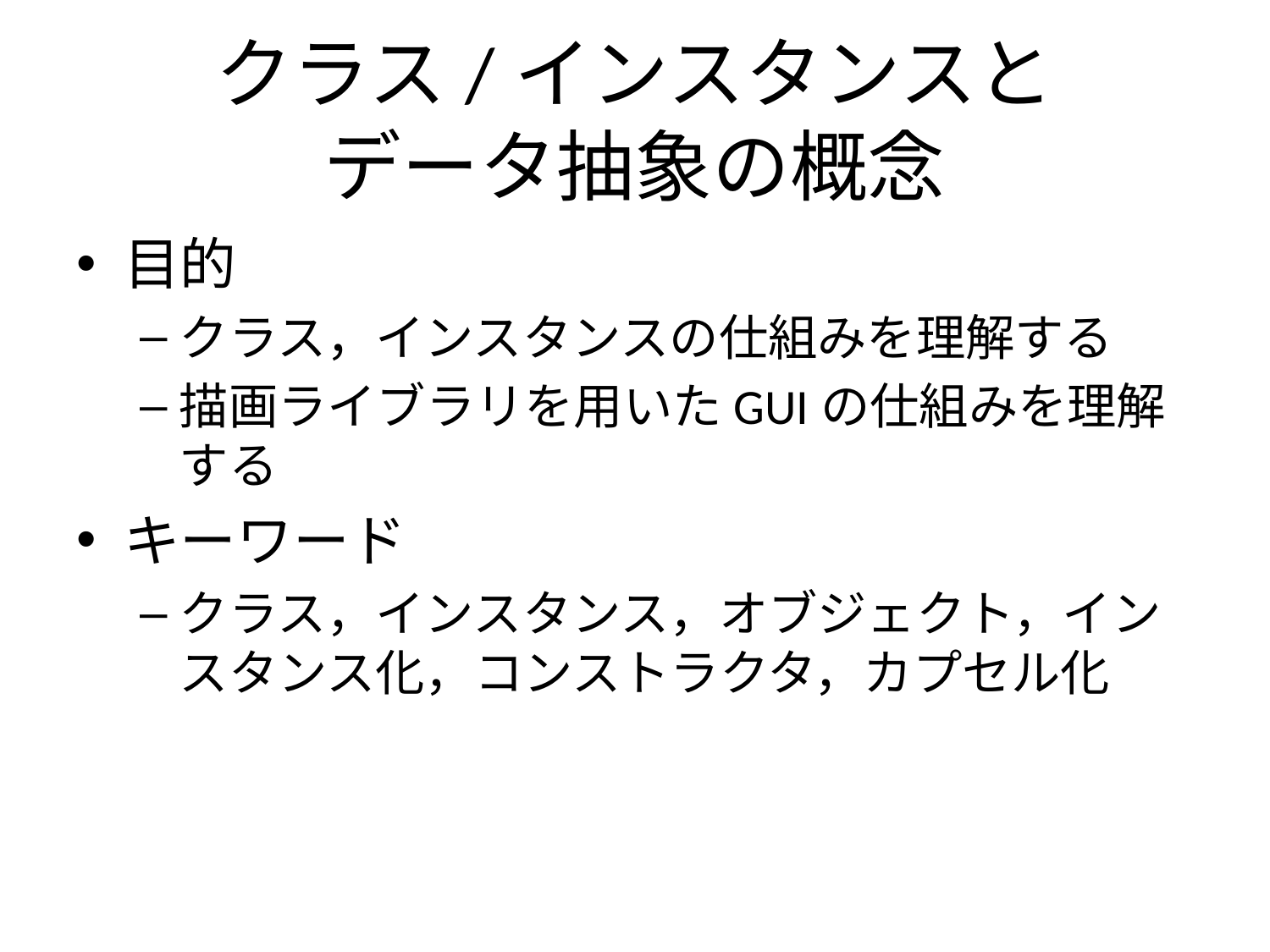

# クラス/インスタンスと データ抽象の概念
目的
クラス，インスタンスの仕組みを理解する
描画ライブラリを用いたGUIの仕組みを理解する
キーワード
クラス，インスタンス，オブジェクト，インスタンス化，コンストラクタ，カプセル化